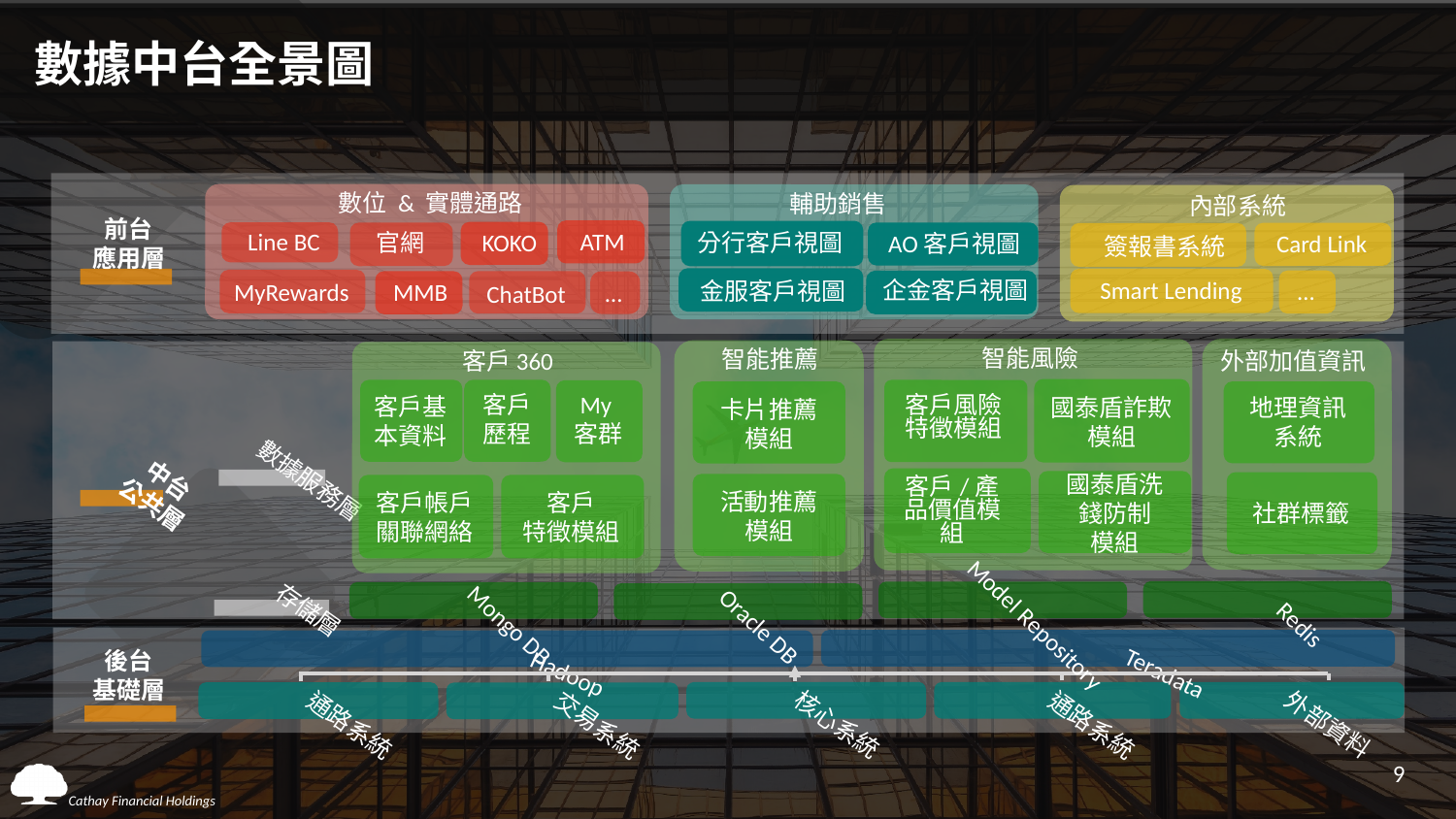

數據中台全景圖

數位 & 實體通路

輔助銷售

內部系統
AO客戶視圖

分行客戶視圖

Card Link

簽報書系統
Smart Lending

金服客戶視圖

企金客戶視圖

…
前台
應用層

ATM

KOKO

Line BC

官網

MyRewards

MMB

ChatBot

…

外部加值資訊

地理資訊系統

社群標籤

智能風險
客戶風險特徵模組

國泰盾詐欺模組
客戶/產品價值模組

國泰盾洗錢防制
模組

智能推薦

客戶360
客戶
歷程

My
客群

客戶基本資料

卡片推薦模組
數據服務層

中台
公共層

活動推薦模組

客戶帳戶
關聯網絡

客戶
特徵模組

Redis

Model Repository

Mongo DB

Oracle DB
存儲層

Teradata

Hadoop
後台
基礎層

核心系統

通路系統

外部資料

通路系統

交易系統
9